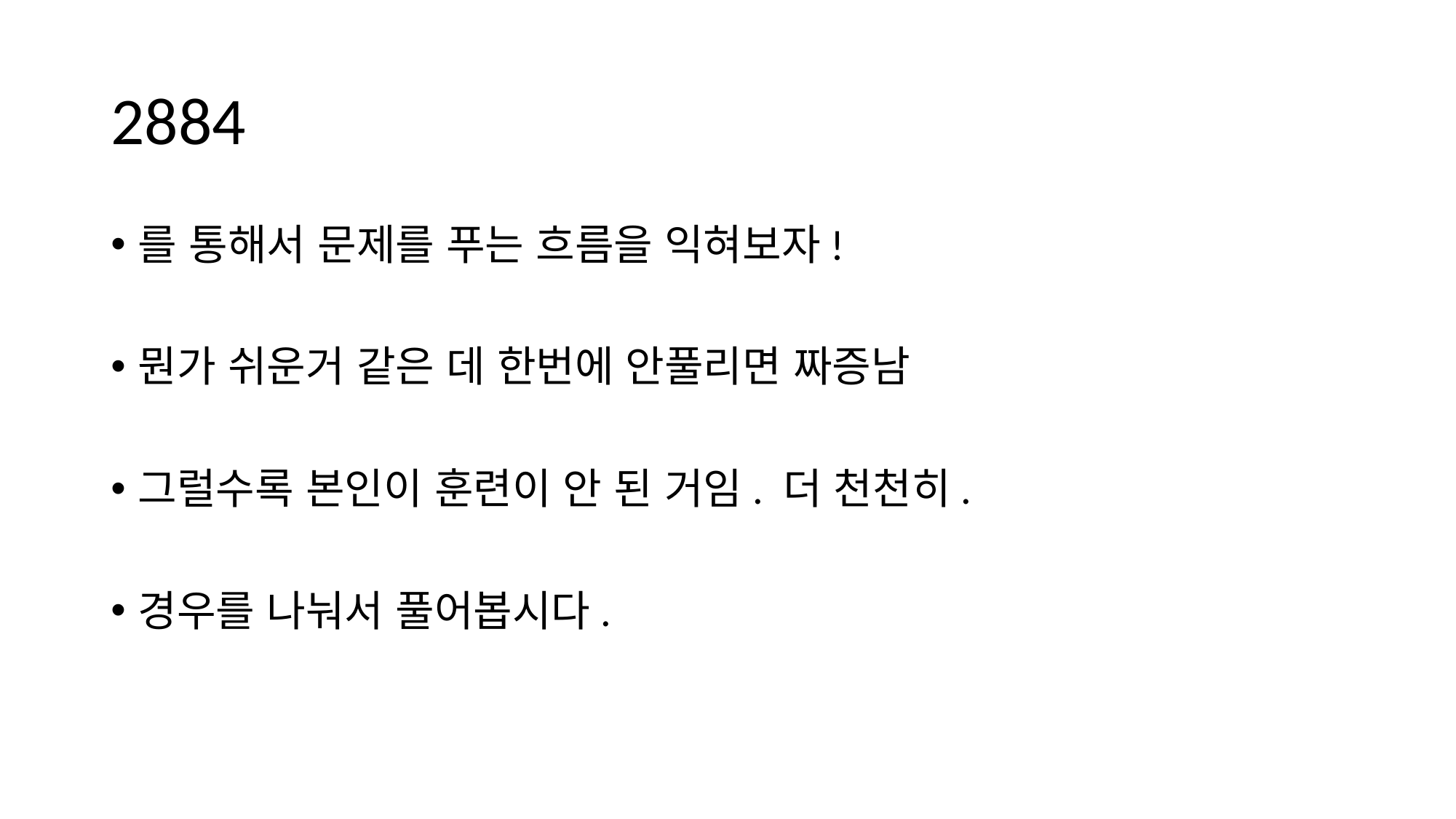

# 2884
를 통해서 문제를 푸는 흐름을 익혀보자!

뭔가 쉬운거 같은 데 한번에 안풀리면 짜증남

그럴수록 본인이 훈련이 안 된 거임. 더 천천히.

경우를 나눠서 풀어봅시다.